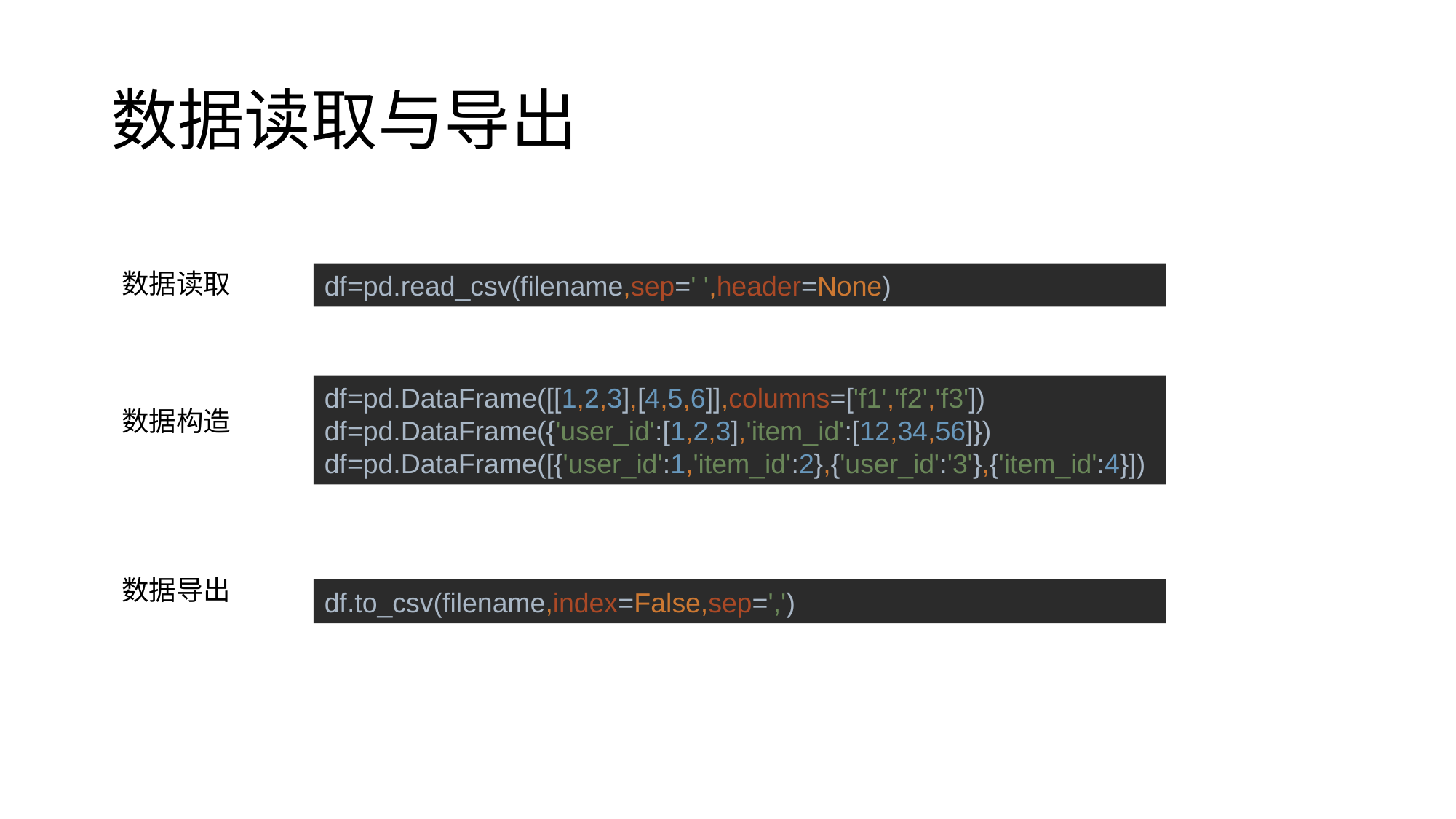

# 数据读取与导出
数据读取
df=pd.read_csv(filename,sep=' ',header=None)
df=pd.DataFrame([[1,2,3],[4,5,6]],columns=['f1','f2','f3'])
df=pd.DataFrame({'user_id':[1,2,3],'item_id':[12,34,56]})
df=pd.DataFrame([{'user_id':1,'item_id':2},{'user_id':'3'},{'item_id':4}])
数据构造
数据导出
df.to_csv(filename,index=False,sep=',')